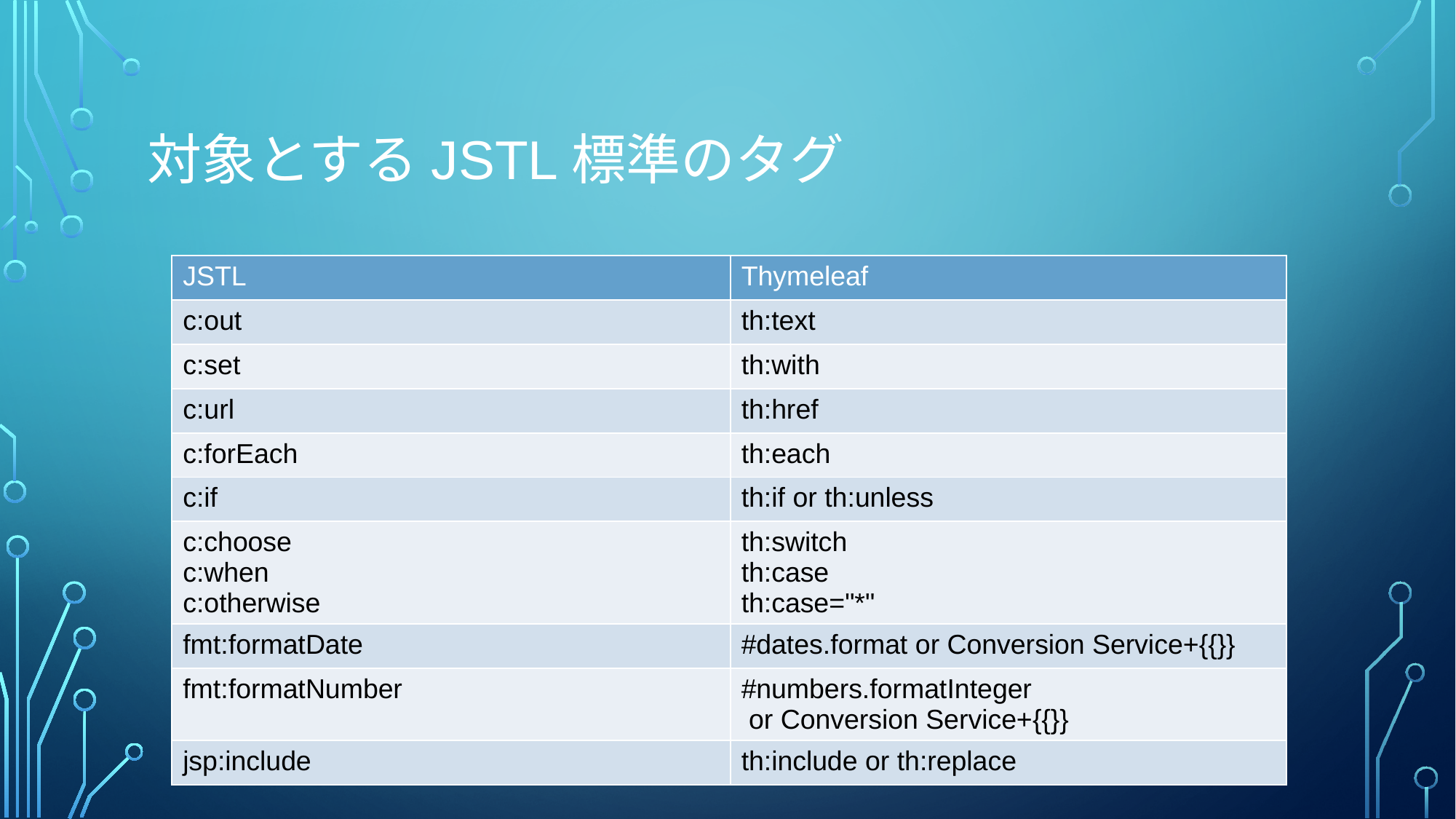

# 対象とするJSTL標準のタグ
| JSTL | Thymeleaf |
| --- | --- |
| c:out | th:text |
| c:set | th:with |
| c:url | th:href |
| c:forEach | th:each |
| c:if | th:if or th:unless |
| c:choose c:when c:otherwise | th:switch th:case th:case="\*" |
| fmt:formatDate | #dates.format or Conversion Service+{{}} |
| fmt:formatNumber | #numbers.formatInteger or Conversion Service+{{}} |
| jsp:include | th:include or th:replace |